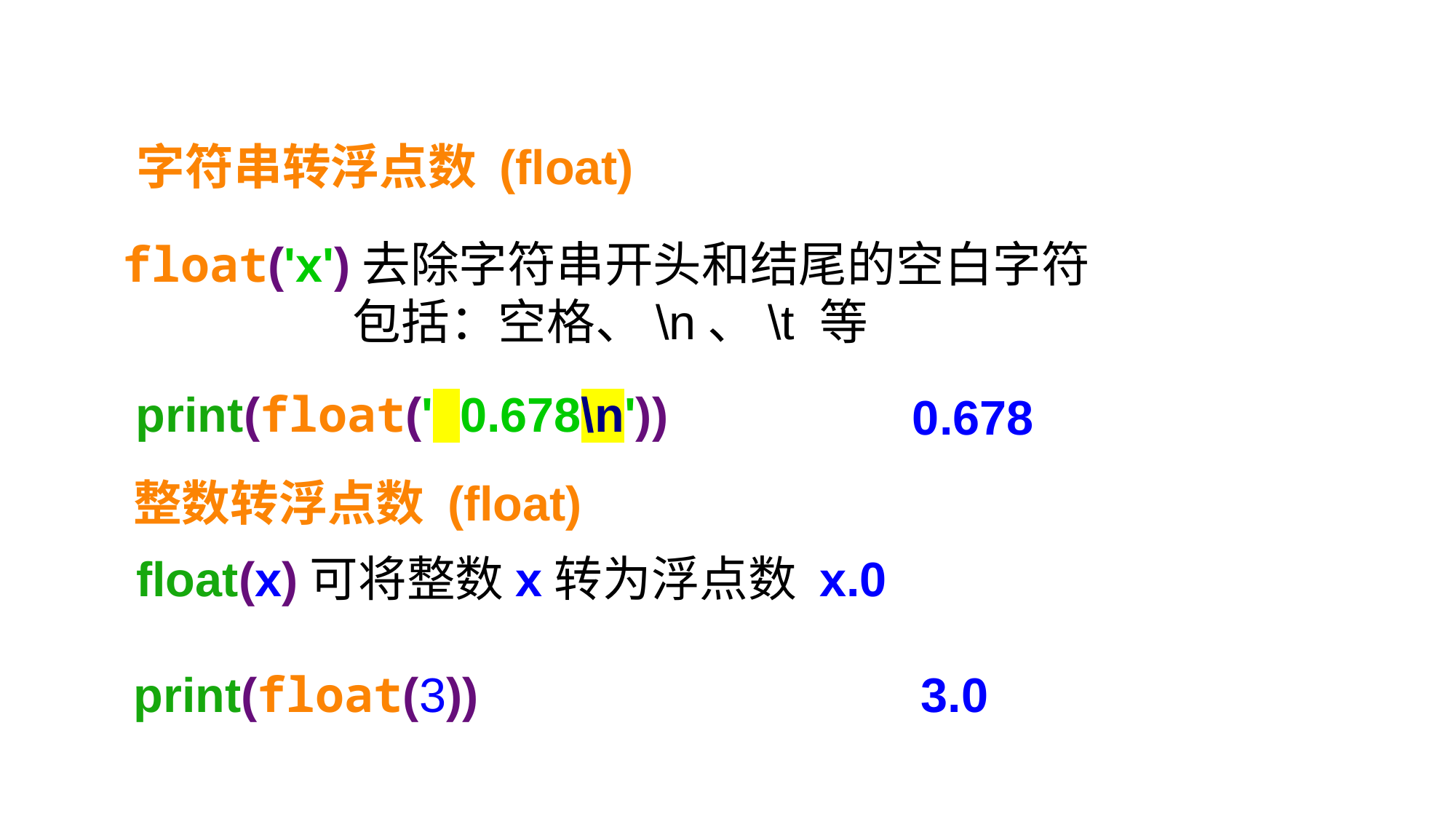

字符串转浮点数 (float)
float('x')去除字符串开头和结尾的空白字符
                    包括：空格、\n、\t 等
print(float('  0.678\n'))
 0.678
整数转浮点数 (float)
float(x)可将整数x转为浮点数 x.0
print(float(3))
 3.0